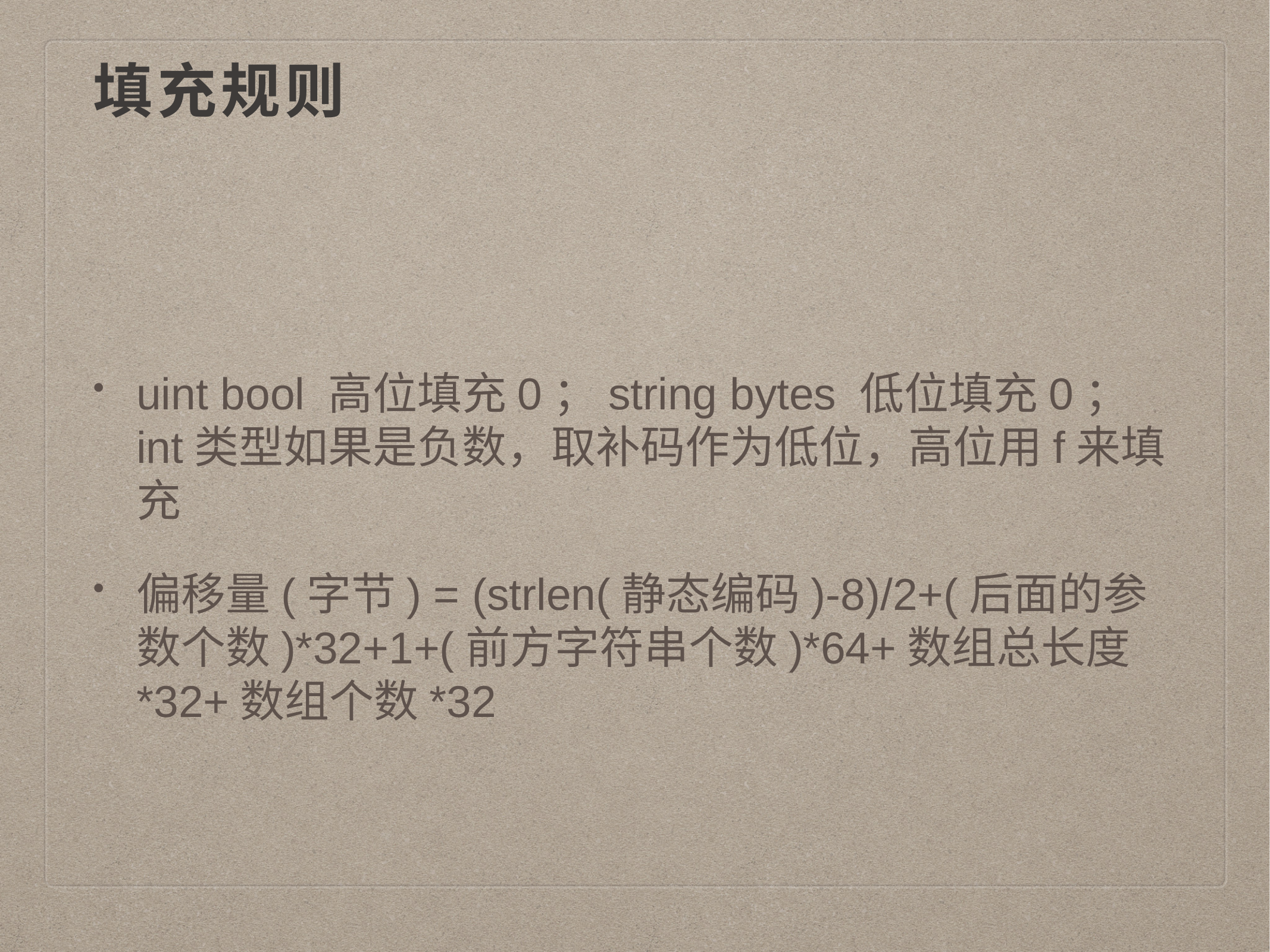

# 填充规则
uint bool 高位填充0；string bytes 低位填充0；int类型如果是负数，取补码作为低位，高位用f来填充
偏移量(字节) = (strlen(静态编码)-8)/2+(后面的参数个数)*32+1+(前方字符串个数)*64+数组总长度*32+数组个数*32